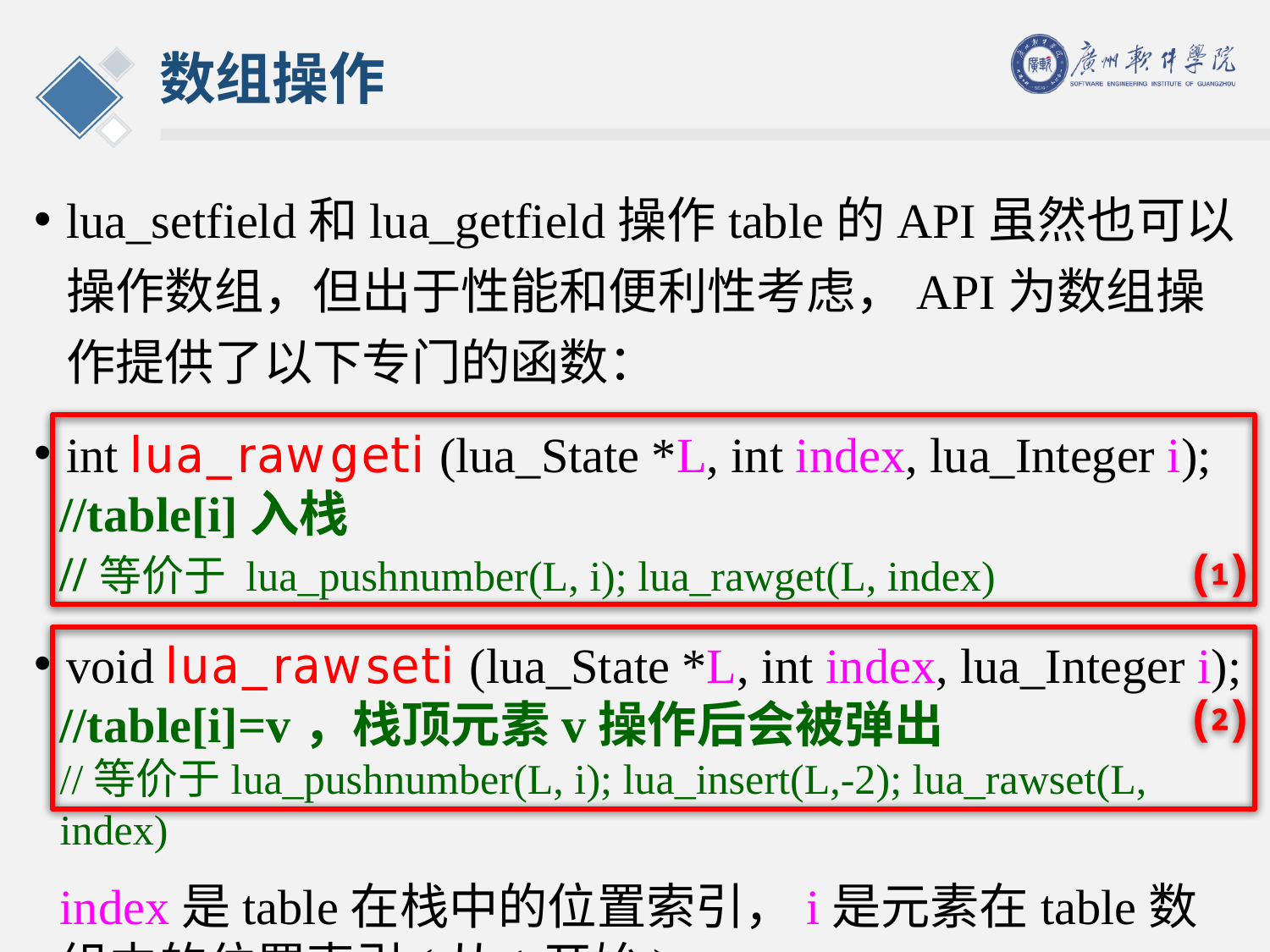

# 数组操作
lua_setfield和lua_getfield操作table的API虽然也可以操作数组，但出于性能和便利性考虑，API为数组操作提供了以下专门的函数：
int lua_rawgeti (lua_State *L, int index, lua_Integer i);
//table[i]入栈
//等价于 lua_pushnumber(L, i); lua_rawget(L, index)
void lua_rawseti (lua_State *L, int index, lua_Integer i);
//table[i]=v，栈顶元素v操作后会被弹出
//等价于lua_pushnumber(L, i); lua_insert(L,-2); lua_rawset(L, index)
index是table在栈中的位置索引，i是元素在table数组中的位置索引(从1开始)。
⑴
⑵